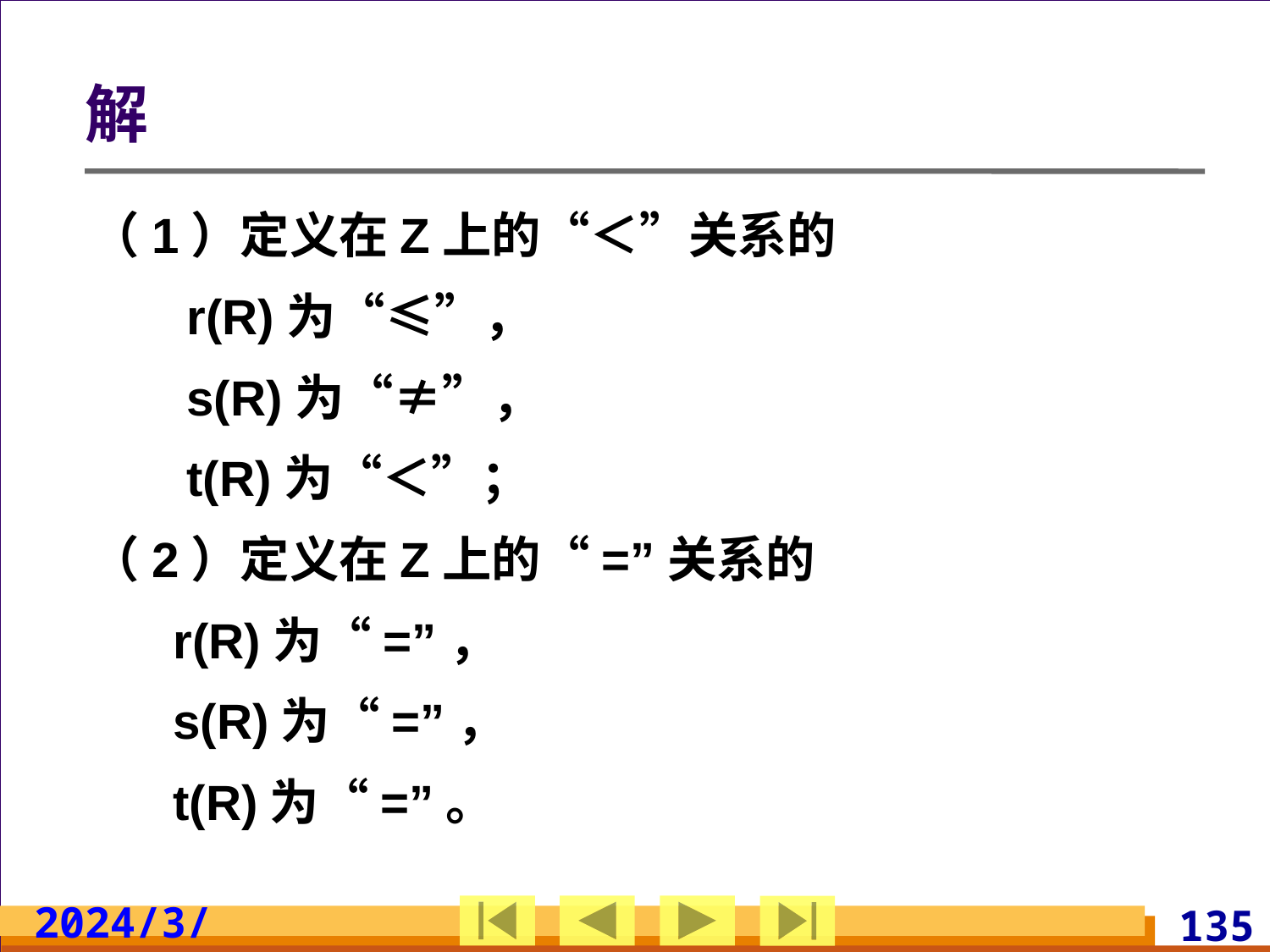

# 解
（1）定义在Z上的“＜”关系的
       r(R)为“≤”，
       s(R)为“≠”，
       t(R)为“＜”；
（2）定义在Z上的“=”关系的
      r(R)为“=”，
      s(R)为“=”，
      t(R)为“=”。
2024/3/10